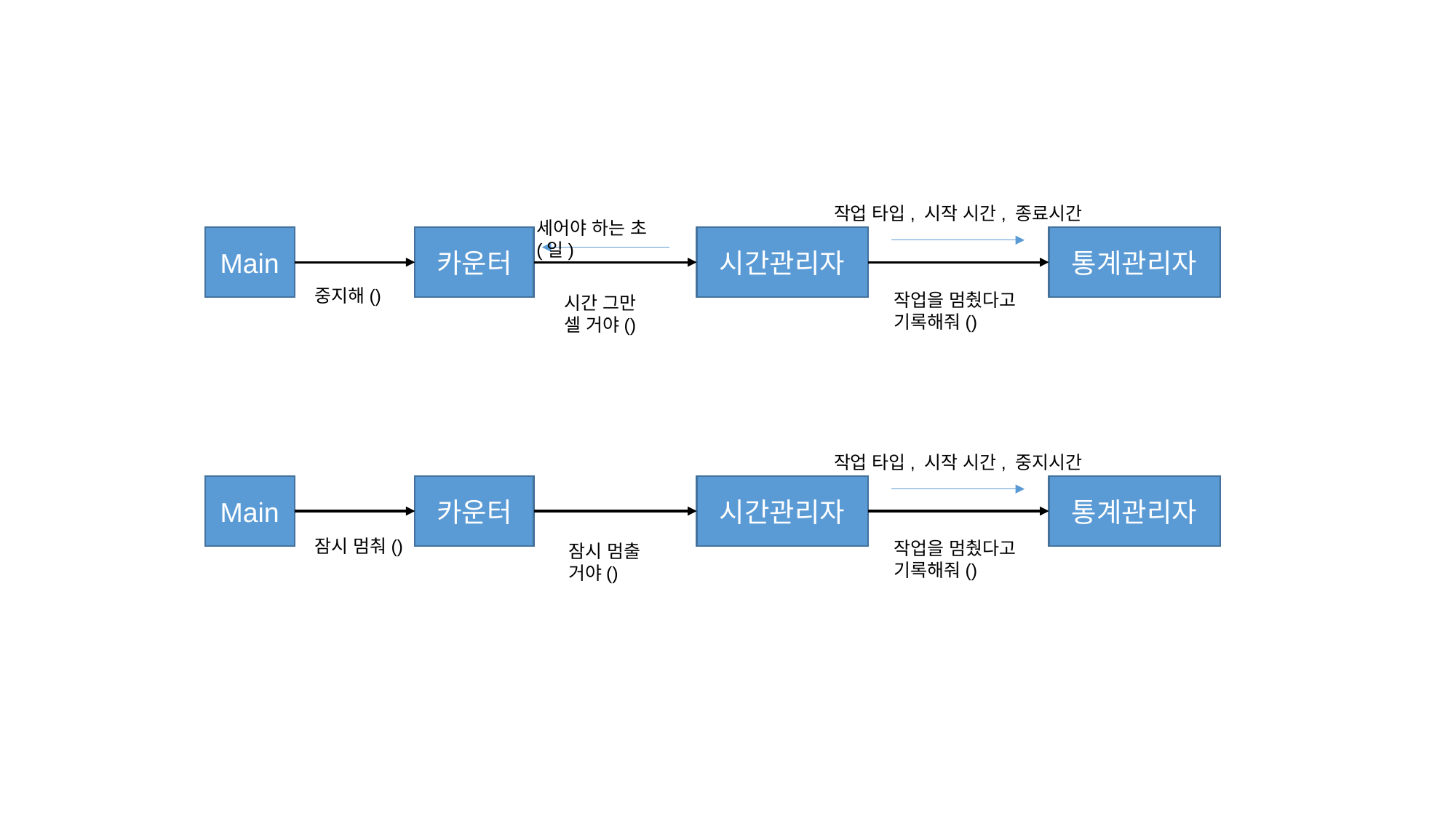

작업 타입, 시작 시간, 종료시간
세어야 하는 초(일)
Main
카운터
시간관리자
통계관리자
중지해()
작업을 멈췄다고 기록해줘()
시간 그만 셀 거야()
작업 타입, 시작 시간, 중지시간
Main
카운터
시간관리자
통계관리자
잠시 멈춰()
작업을 멈췄다고 기록해줘()
잠시 멈출 거야()